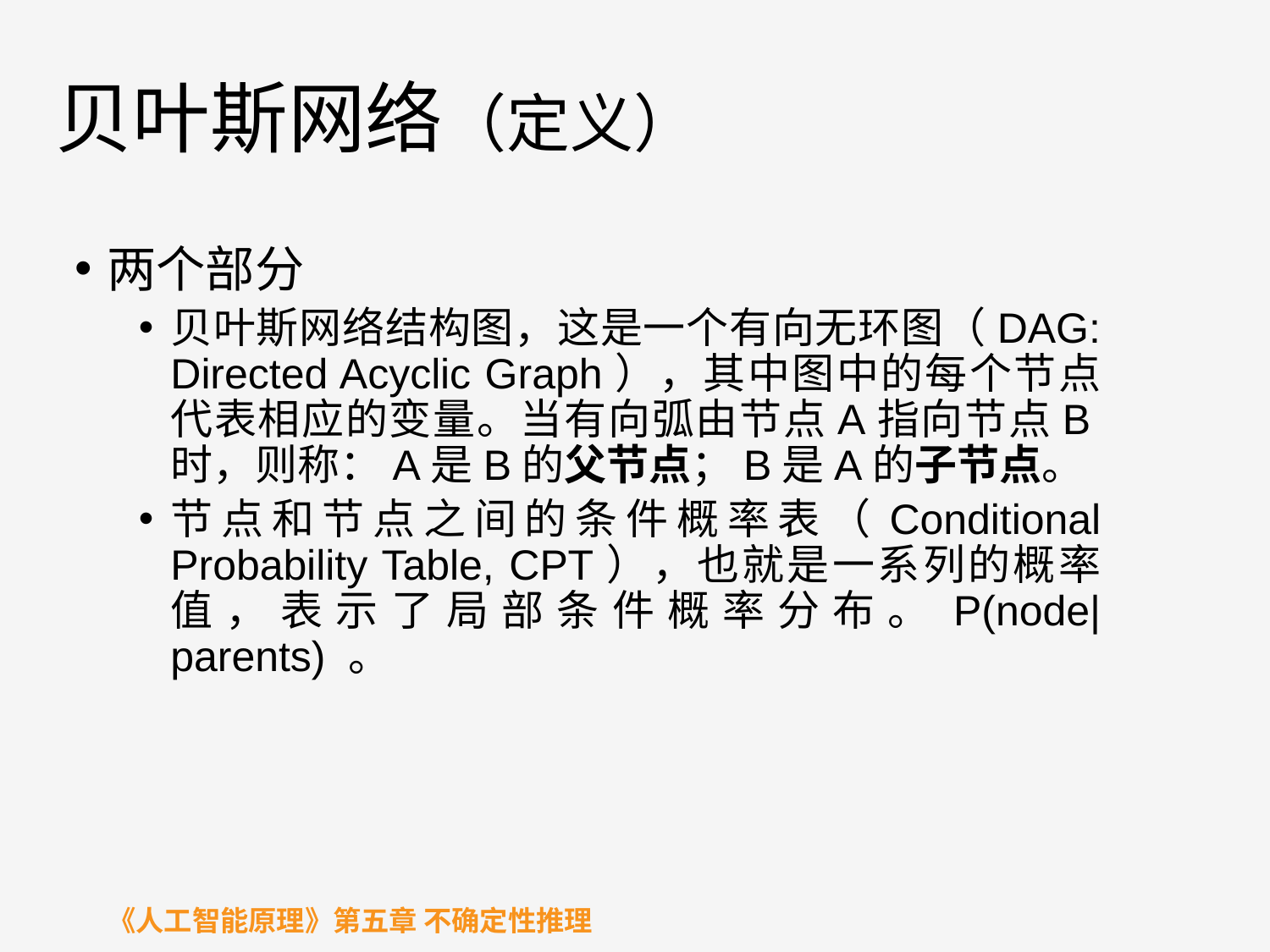

# 贝叶斯网络（定义）
两个部分
贝叶斯网络结构图，这是一个有向无环图（DAG: Directed Acyclic Graph），其中图中的每个节点代表相应的变量。当有向弧由节点A指向节点B时，则称：A是B的父节点；B是A的子节点。
节点和节点之间的条件概率表（Conditional Probability Table, CPT），也就是一系列的概率值，表示了局部条件概率分布。P(node|parents) 。

《人工智能原理》第五章 不确定性推理